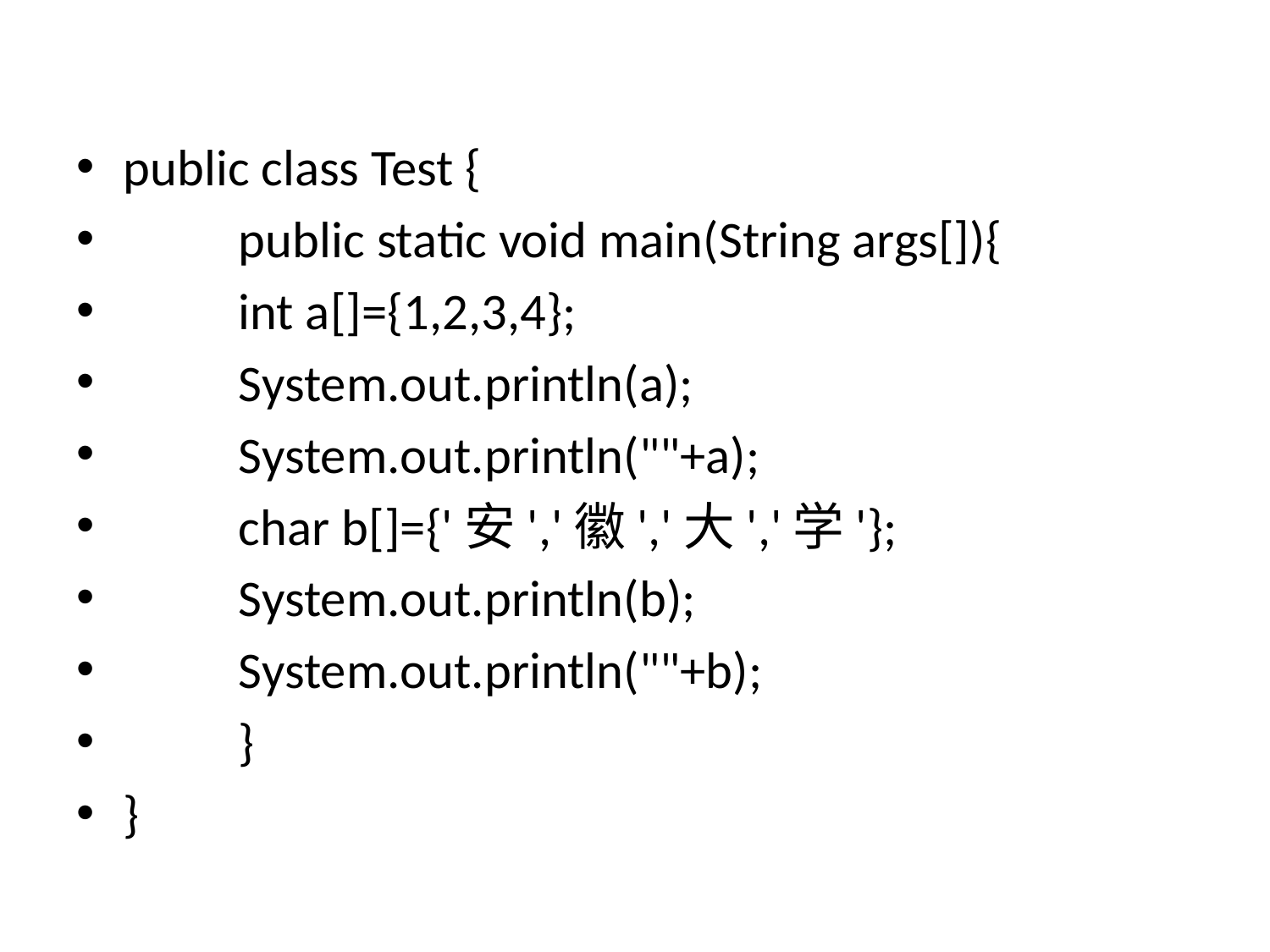

public class Test {
	public static void main(String args[]){
		int a[]={1,2,3,4};
		System.out.println(a);
		System.out.println(""+a);
		char b[]={'安','徽','大','学'};
		System.out.println(b);
		System.out.println(""+b);
	}
}